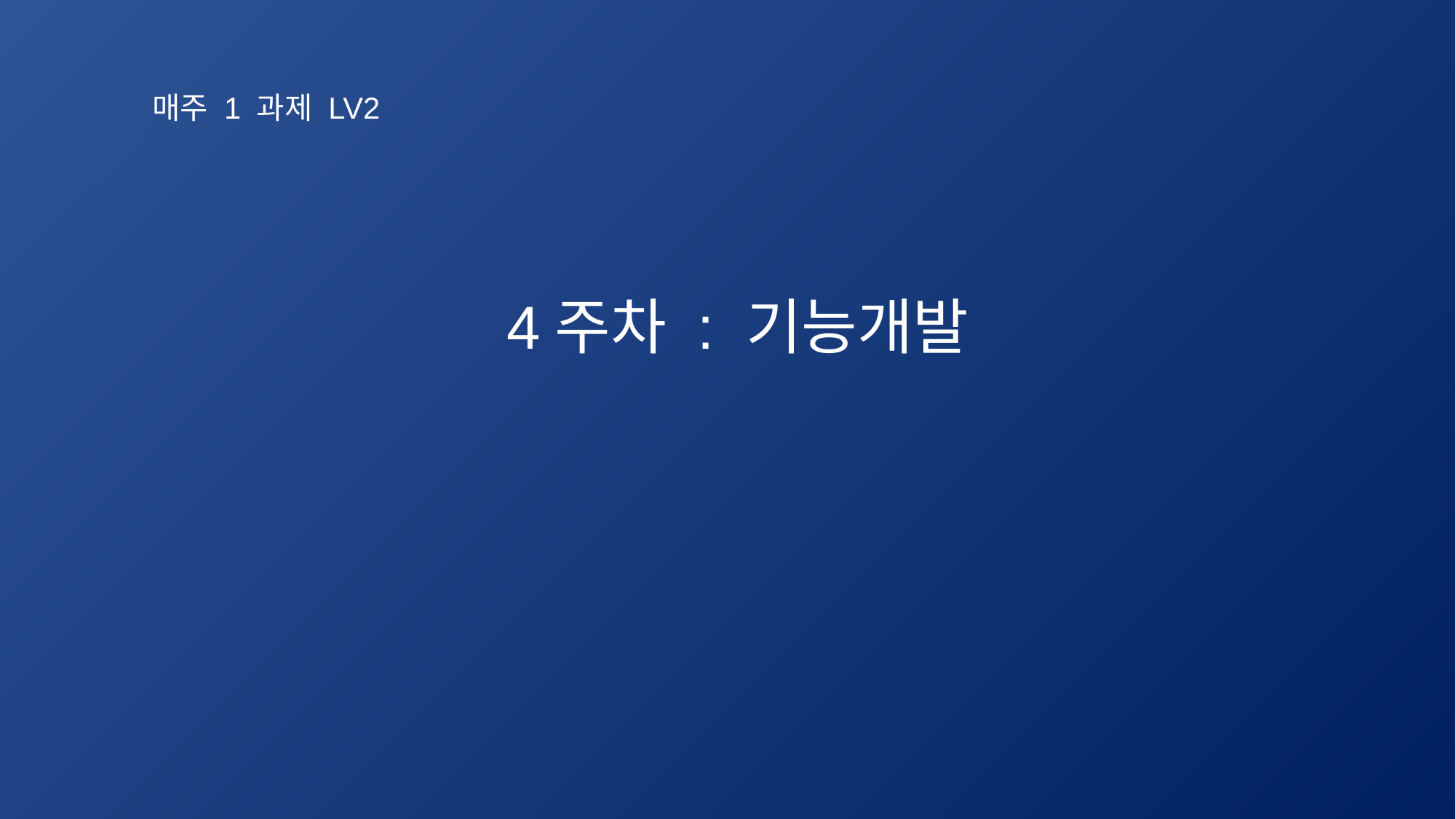

# 매주 1 과제 LV2
4주차 : 기능개발